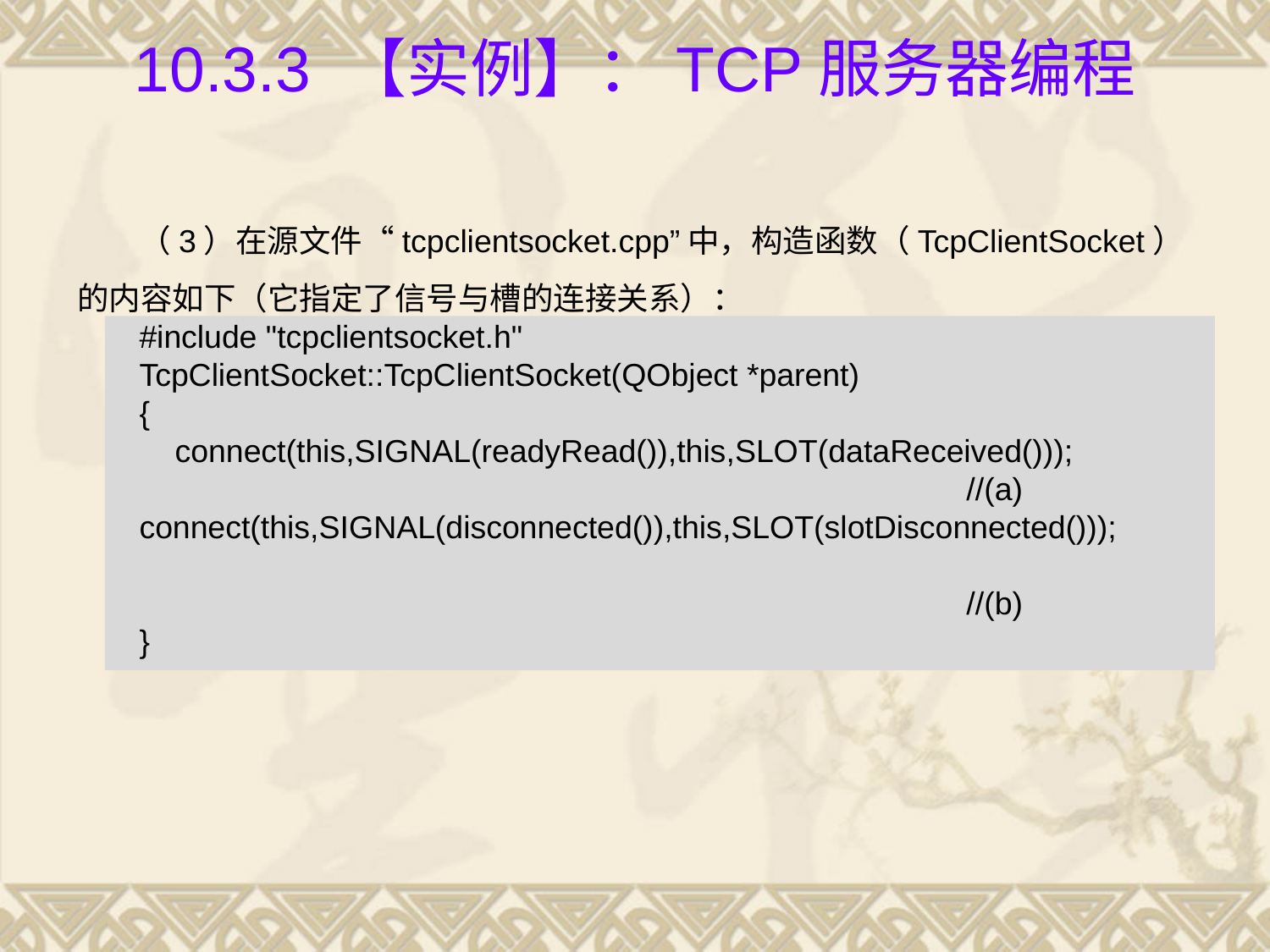

# 10.3.3 【实例】：TCP服务器编程
（3）在源文件“tcpclientsocket.cpp”中，构造函数（TcpClientSocket）的内容如下（它指定了信号与槽的连接关系）：
#include "tcpclientsocket.h"
TcpClientSocket::TcpClientSocket(QObject *parent)
{
    connect(this,SIGNAL(readyRead()),this,SLOT(dataReceived()));
							//(a)
connect(this,SIGNAL(disconnected()),this,SLOT(slotDisconnected()));
															//(b)
}